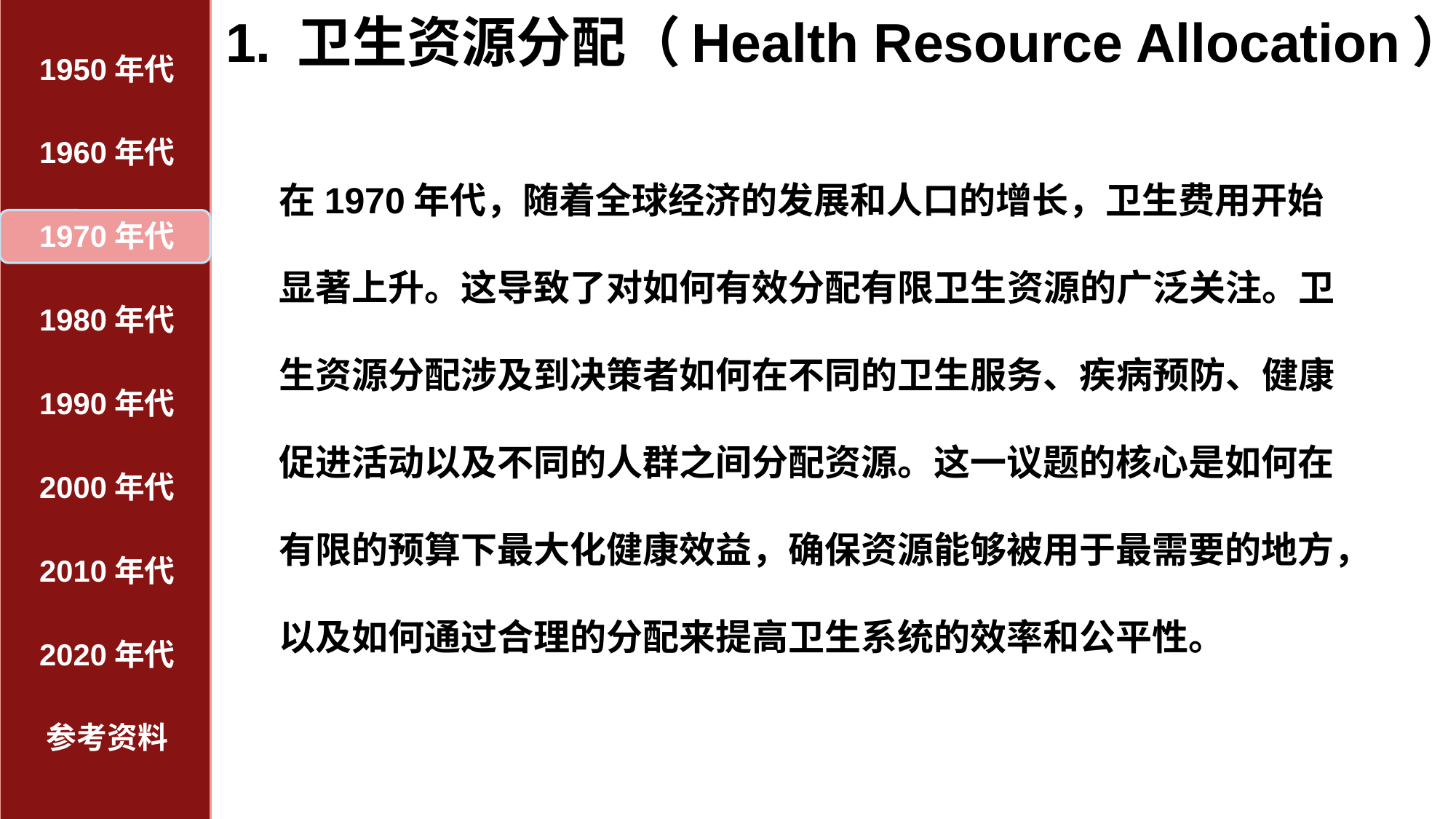

# 1. 卫生资源分配（Health Resource Allocation）：

1950年代
1960年代
在1970年代，随着全球经济的发展和人口的增长，卫生费用开始显著上升。这导致了对如何有效分配有限卫生资源的广泛关注。卫生资源分配涉及到决策者如何在不同的卫生服务、疾病预防、健康促进活动以及不同的人群之间分配资源。这一议题的核心是如何在有限的预算下最大化健康效益，确保资源能够被用于最需要的地方，以及如何通过合理的分配来提高卫生系统的效率和公平性。

1970年代
1980年代

1990年代

2000年代
2010年代
2020年代
参考资料